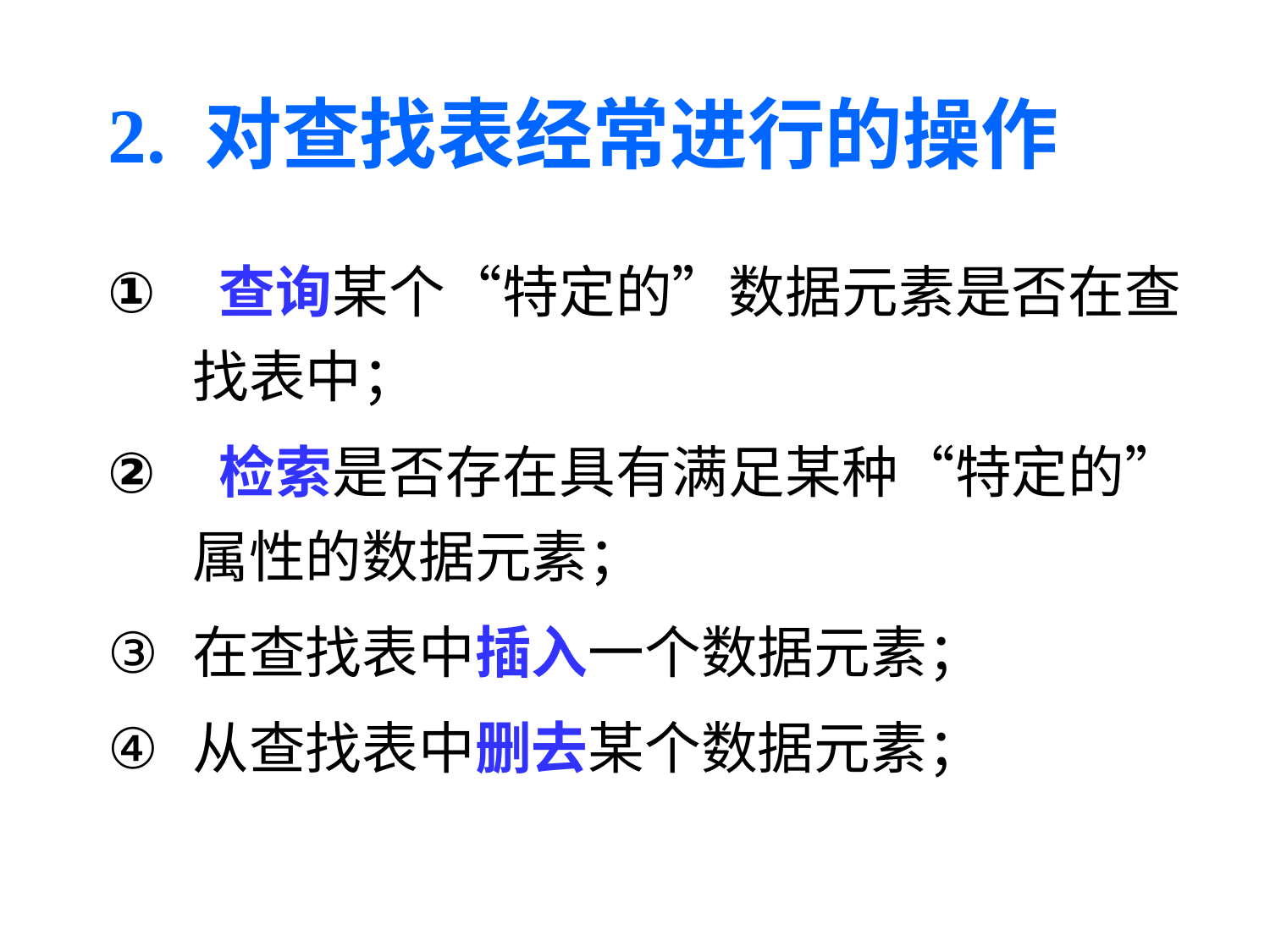

2. 对查找表经常进行的操作
 查询某个“特定的”数据元素是否在查找表中；
 检索是否存在具有满足某种“特定的”属性的数据元素；
在查找表中插入一个数据元素；
从查找表中删去某个数据元素；